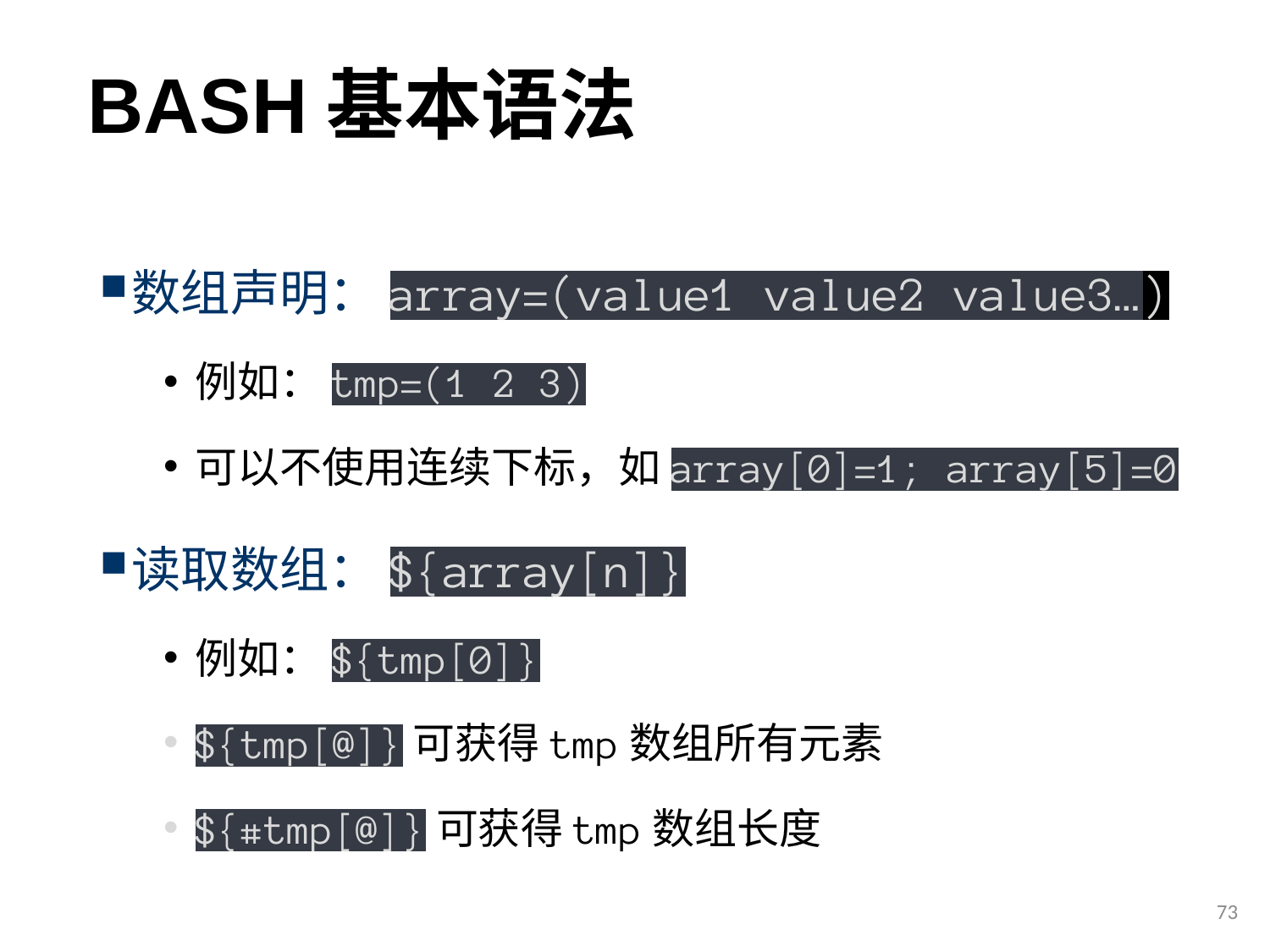

# BASH基本语法
数组声明：array=(value1 value2 value3…)
例如：tmp=(1 2 3)
可以不使用连续下标，如array[0]=1; array[5]=0
读取数组：${array[n]}
例如：${tmp[0]}
${tmp[@]}可获得tmp数组所有元素
${#tmp[@]}可获得tmp数组长度
73